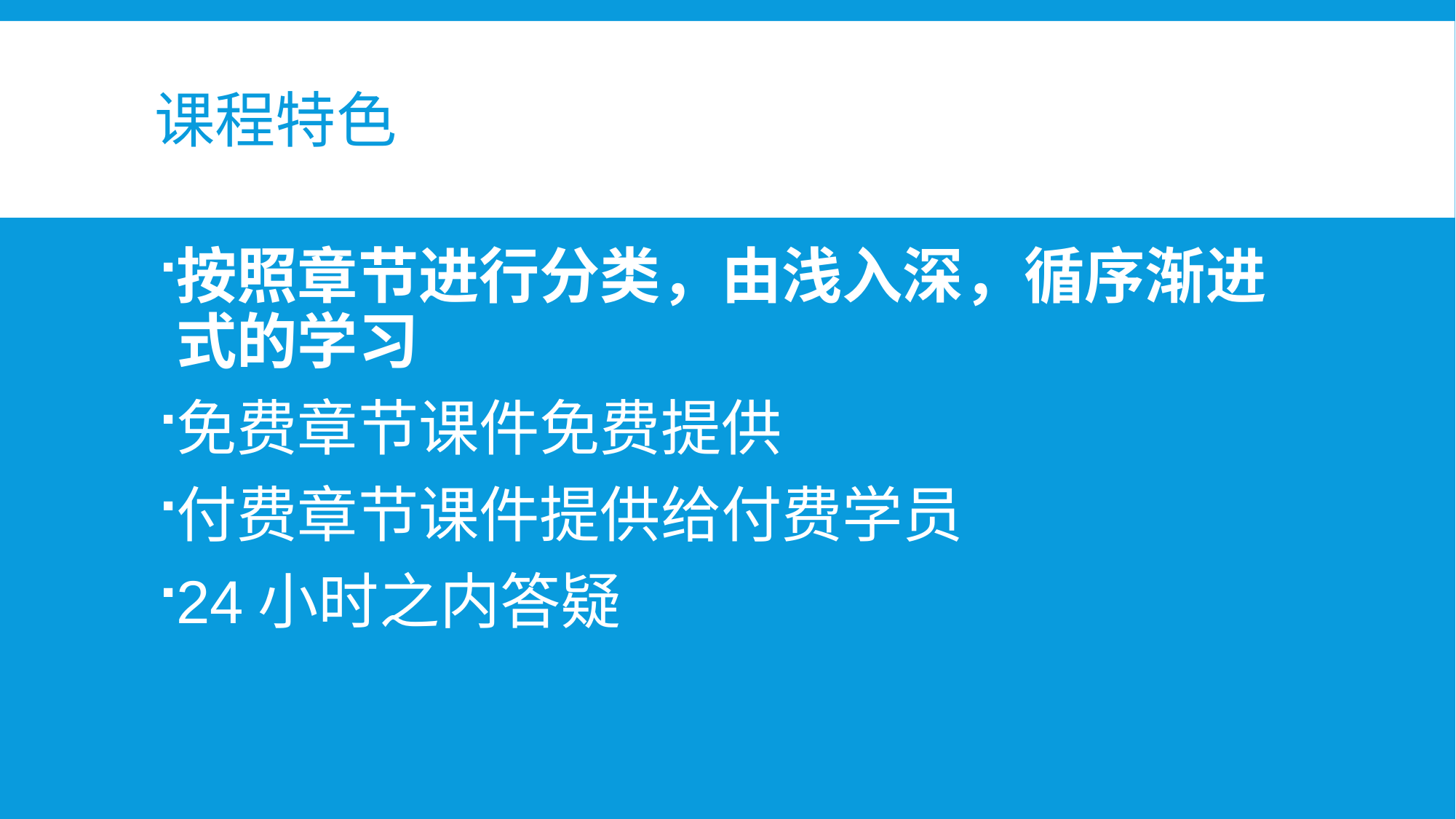

# 课程特色
按照章节进行分类，由浅入深，循序渐进式的学习
免费章节课件免费提供
付费章节课件提供给付费学员
24小时之内答疑